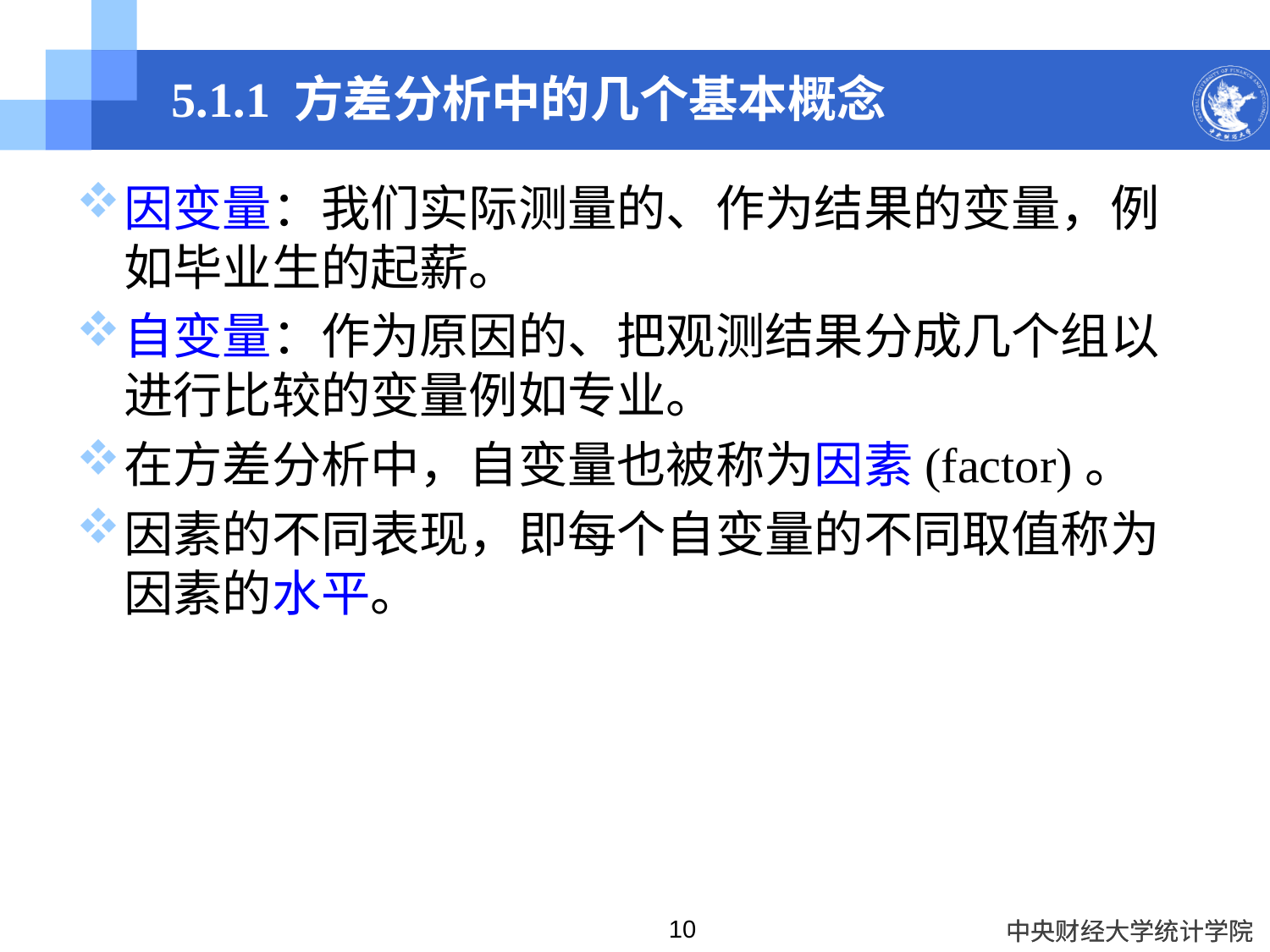

# 5.1.1 方差分析中的几个基本概念
因变量：我们实际测量的、作为结果的变量，例如毕业生的起薪。
自变量：作为原因的、把观测结果分成几个组以进行比较的变量例如专业。
在方差分析中，自变量也被称为因素(factor)。
因素的不同表现，即每个自变量的不同取值称为因素的水平。
10